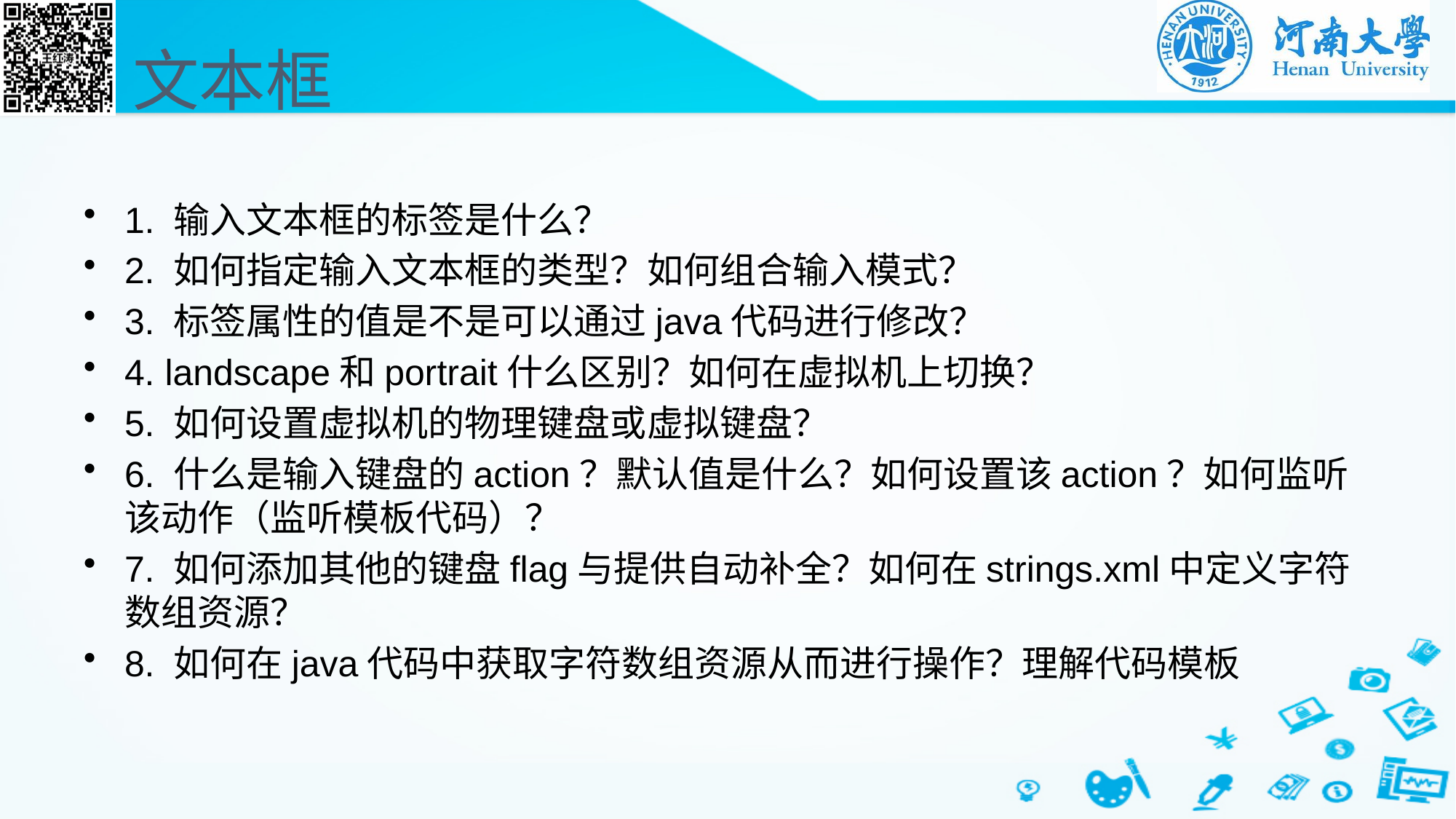

# 文本框
1. 输入文本框的标签是什么？
2. 如何指定输入文本框的类型？如何组合输入模式？
3. 标签属性的值是不是可以通过java代码进行修改？
4. landscape和portrait什么区别？如何在虚拟机上切换？
5. 如何设置虚拟机的物理键盘或虚拟键盘？
6. 什么是输入键盘的action？默认值是什么？如何设置该action？如何监听该动作（监听模板代码）？
7. 如何添加其他的键盘flag与提供自动补全？如何在strings.xml中定义字符数组资源？
8. 如何在java代码中获取字符数组资源从而进行操作？理解代码模板